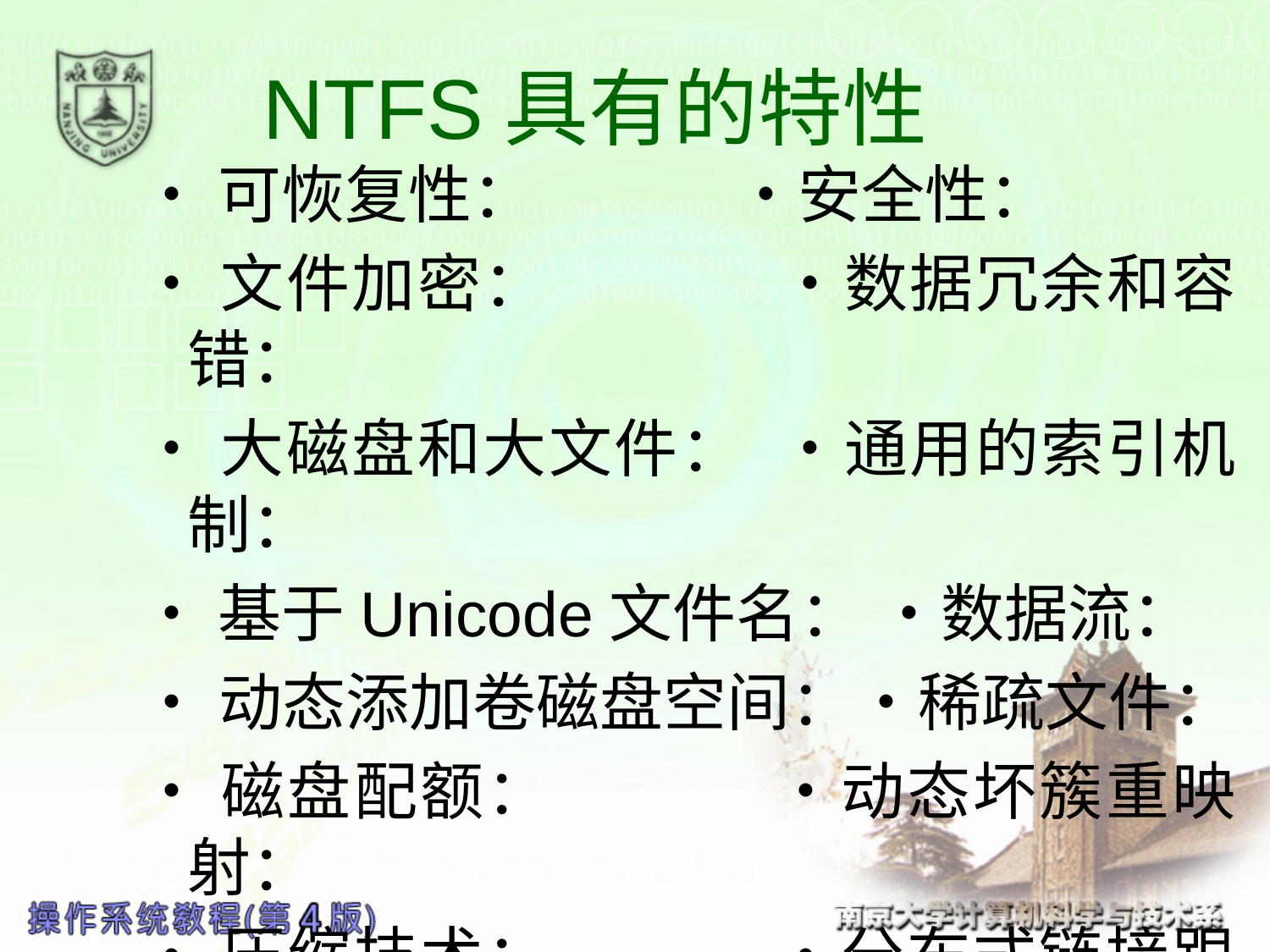

# NTFS具有的特性
•可恢复性：              •安全性：
•文件加密：              •数据冗余和容错：
•大磁盘和大文件：  •通用的索引机制：
•基于Unicode文件名： •数据流：
•动态添加卷磁盘空间：•稀疏文件：
•磁盘配额：             •动态坏簇重映射：
•压缩技术：             •分布式链接跟踪：
•POSIX支持：